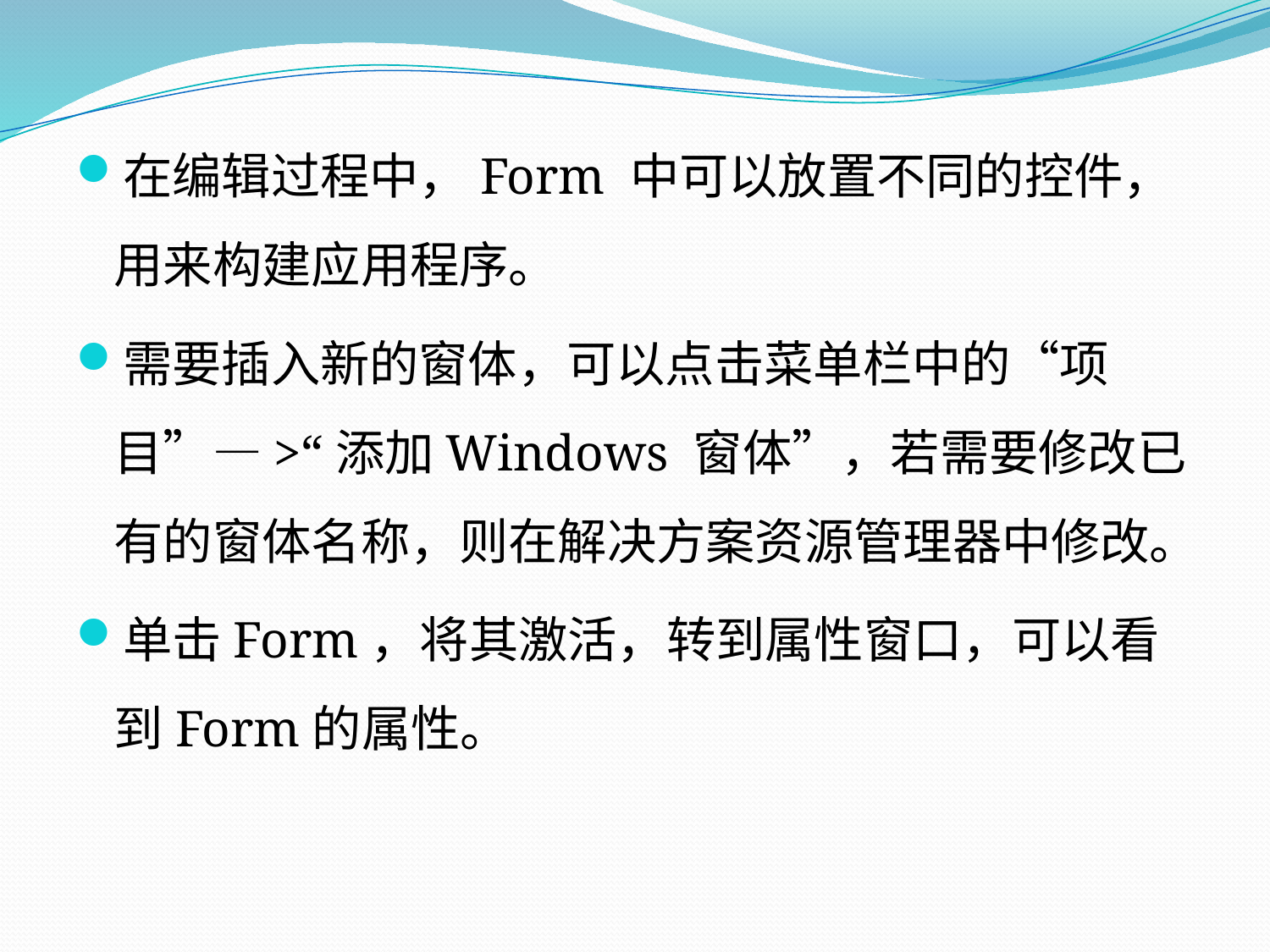

在编辑过程中，Form 中可以放置不同的控件，用来构建应用程序。
需要插入新的窗体，可以点击菜单栏中的“项目”—>“添加Windows 窗体”，若需要修改已有的窗体名称，则在解决方案资源管理器中修改。
单击Form，将其激活，转到属性窗口，可以看到Form的属性。